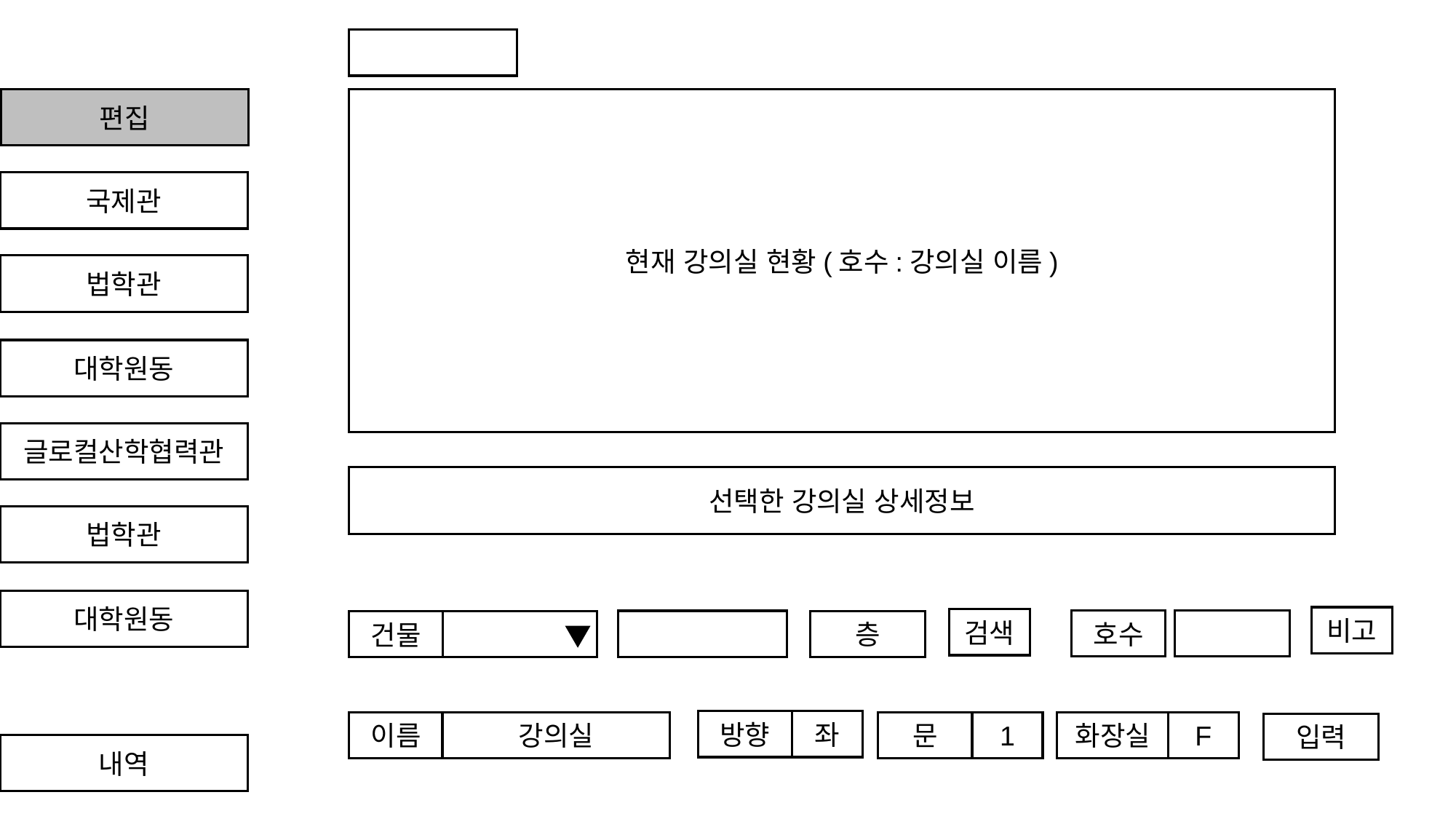

편집
현재 강의실 현황(호수:강의실 이름)
국제관
법학관
대학원동
글로컬산학협력관
선택한 강의실 상세정보
법학관
대학원동
비고
검색
호수

층

건물

좌
방향
이름
강의실
1
F
문
화장실
입력
내역